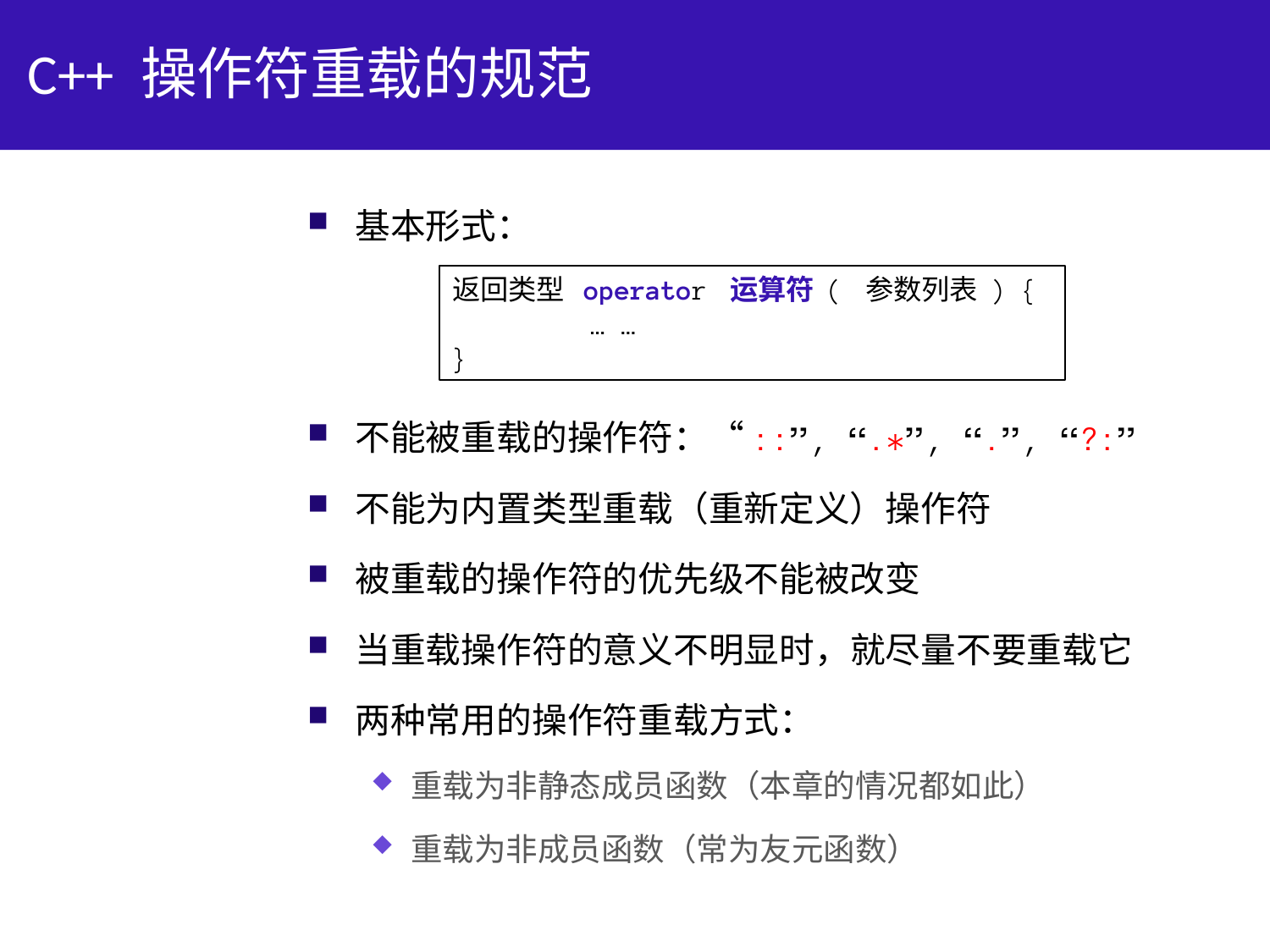

# C++ 操作符重载的规范
基本形式：

不能被重载的操作符：“::”, “.*”, “.”, “?:”
不能为内置类型重载（重新定义）操作符
被重载的操作符的优先级不能被改变
当重载操作符的意义不明显时，就尽量不要重载它
两种常用的操作符重载方式：
重载为非静态成员函数（本章的情况都如此）
重载为非成员函数（常为友元函数）
返回类型  operator 运算符 ( 参数列表 ) {
         … …
}
71